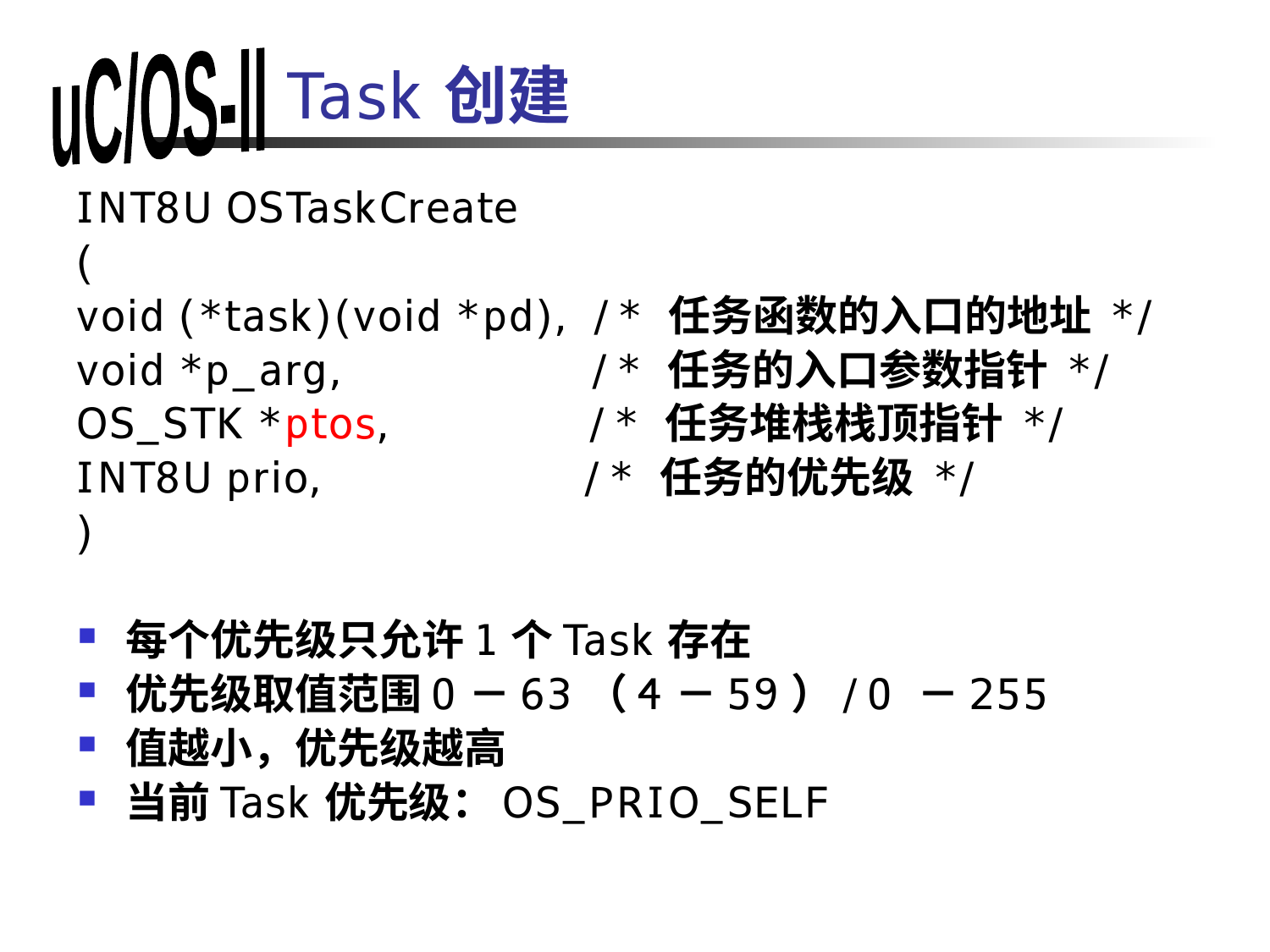

# Task创建
INT8U OSTaskCreate
(
void (*task)(void *pd),  /* 任务函数的入口的地址 */
void *p_arg,                    /* 任务的入口参数指针 */
OS_STK *ptos,                /* 任务堆栈栈顶指针 */
INT8U prio,                     /* 任务的优先级 */
)

每个优先级只允许1个Task存在
优先级取值范围0－63（4－59）/0 －255
值越小，优先级越高
当前Task优先级：OS_PRIO_SELF